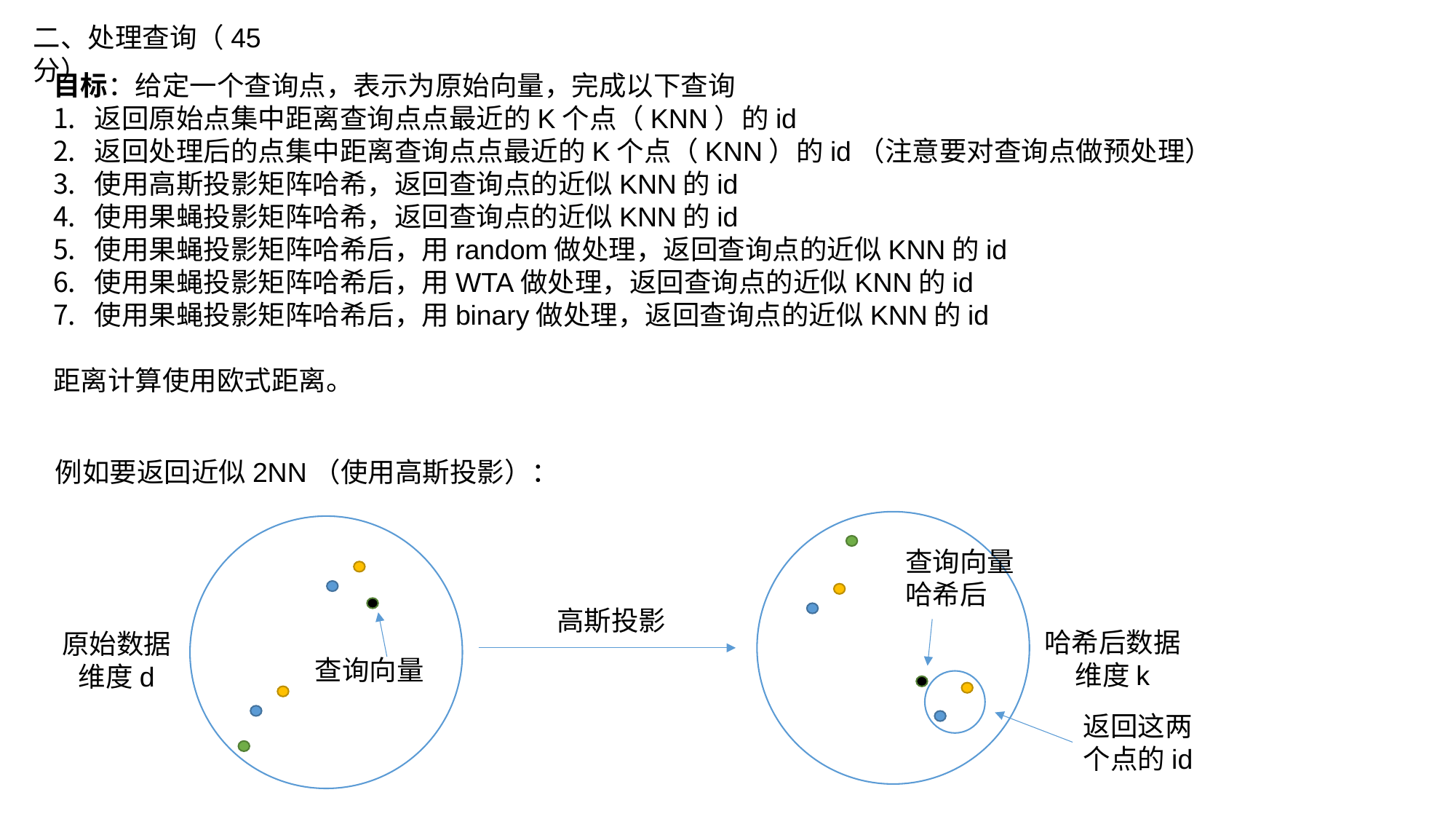

二、处理查询（45分）
目标：给定一个查询点，表示为原始向量，完成以下查询
返回原始点集中距离查询点点最近的K个点（KNN）的id
返回处理后的点集中距离查询点点最近的K个点（KNN）的id（注意要对查询点做预处理）
使用高斯投影矩阵哈希，返回查询点的近似KNN的id
使用果蝇投影矩阵哈希，返回查询点的近似KNN的id
使用果蝇投影矩阵哈希后，用random做处理，返回查询点的近似KNN的id
使用果蝇投影矩阵哈希后，用WTA做处理，返回查询点的近似KNN的id
使用果蝇投影矩阵哈希后，用binary做处理，返回查询点的近似KNN的id

距离计算使用欧式距离。
例如要返回近似2NN（使用高斯投影）：

查询向量哈希后

高斯投影

哈希后数据
维度k
原始数据
维度d
查询向量

返回这两个点的id